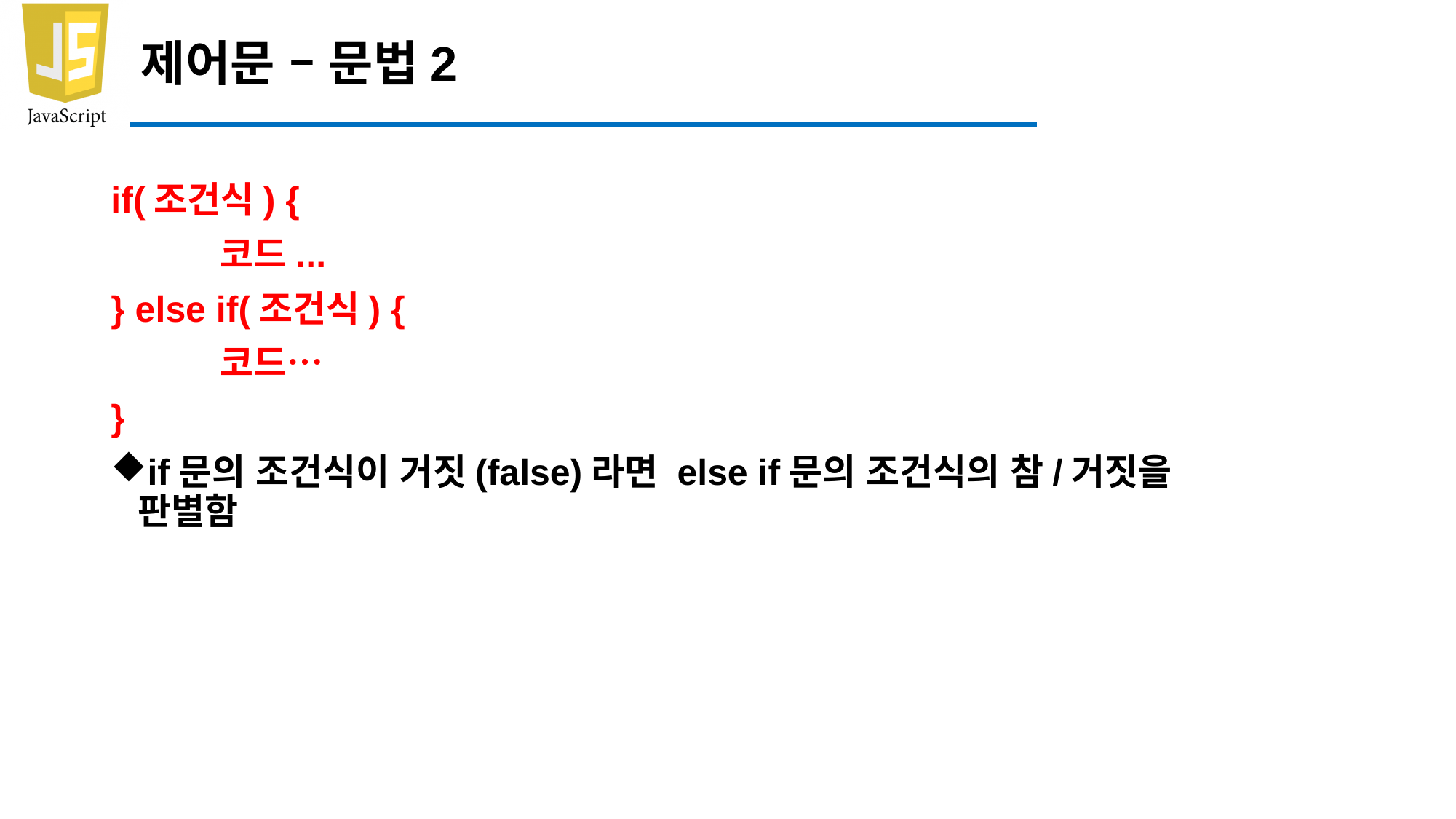

# 제어문 – 문법2
if(조건식) {
	코드...
} else if(조건식) {
	코드…
}
if문의 조건식이 거짓(false)라면 else if문의 조건식의 참/거짓을 판별함